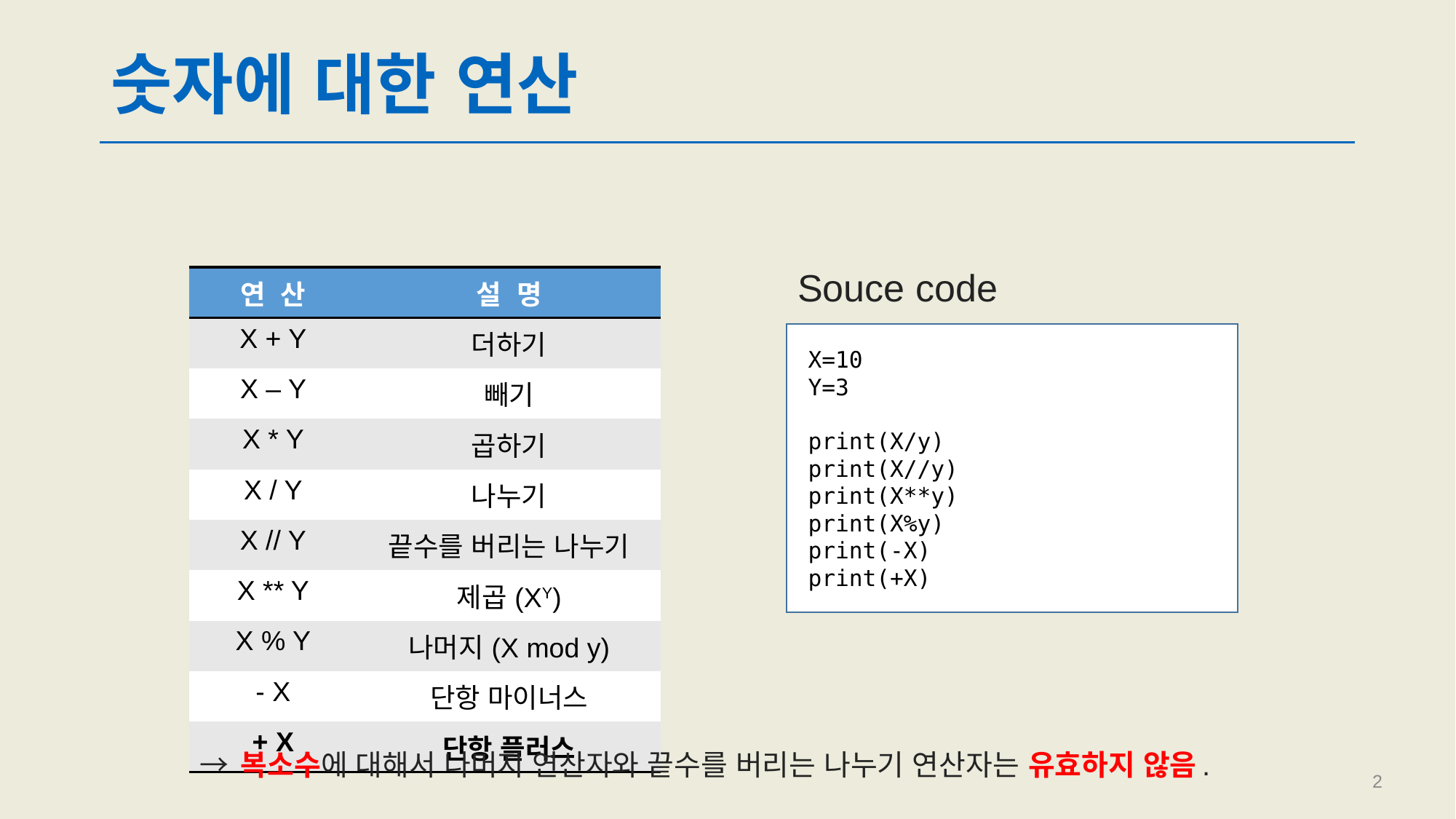

# 숫자에 대한 연산

Souce code
| 연 산 | 설 명 |
| --- | --- |
| X + Y | 더하기 |
| X – Y | 빼기 |
| X \* Y | 곱하기 |
| X / Y | 나누기 |
| X // Y | 끝수를 버리는 나누기 |
| X \*\* Y | 제곱(XY) |
| X % Y | 나머지(X mod y) |
| - X | 단항 마이너스 |
| + X | 단항 플러스 |
X=10
Y=3

print(X/y)
print(X//y)
print(X**y)
print(X%y)
print(-X)
print(+X)

→ 복소수에 대해서 나머지 연산자와 끝수를 버리는 나누기 연산자는 유효하지 않음.
2